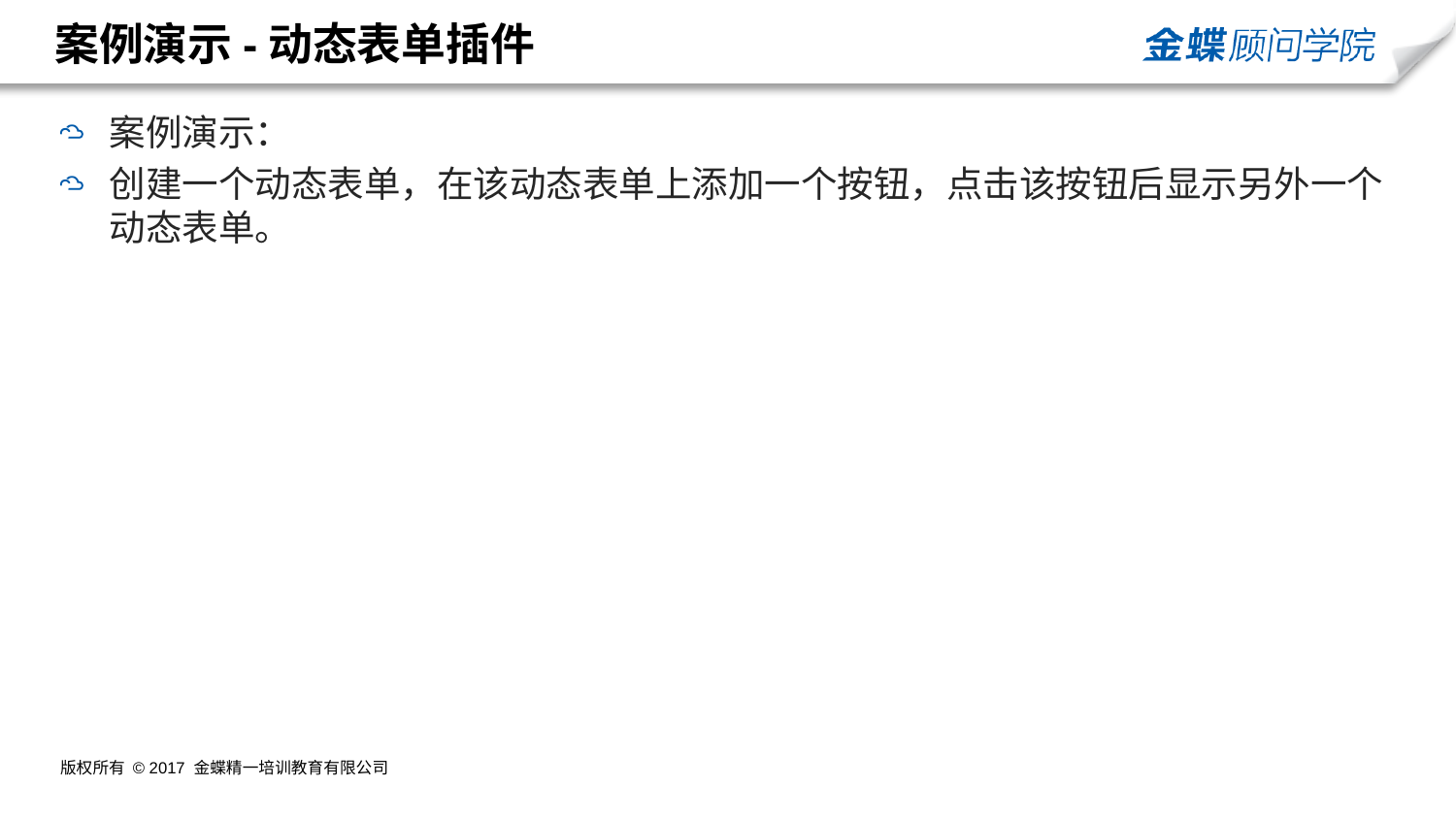

# 案例演示-动态表单插件
案例演示：
创建一个动态表单，在该动态表单上添加一个按钮，点击该按钮后显示另外一个动态表单。